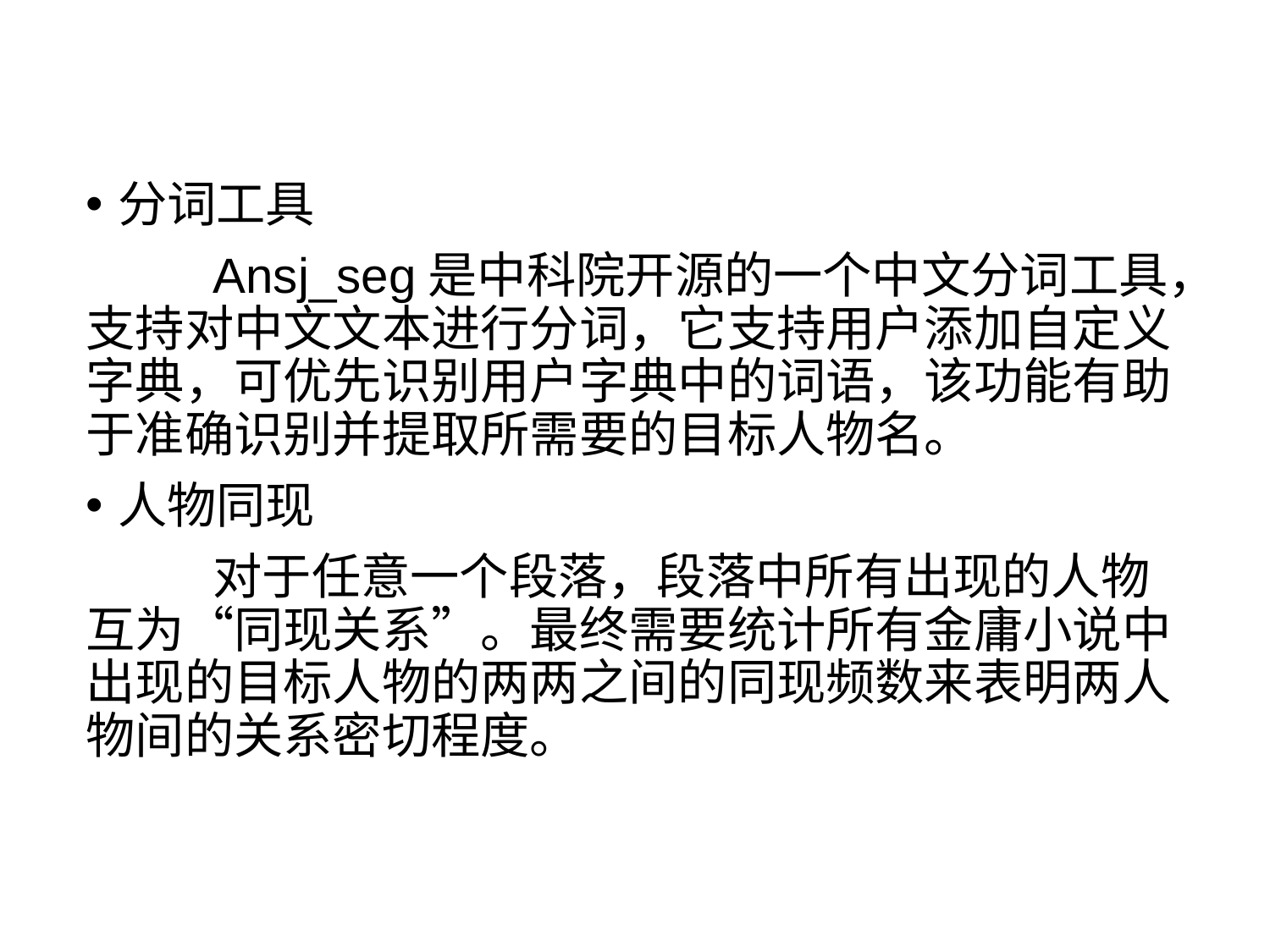

分词工具
	Ansj_seg是中科院开源的一个中文分词工具，支持对中文文本进行分词，它支持用户添加自定义字典，可优先识别用户字典中的词语，该功能有助于准确识别并提取所需要的目标人物名。
人物同现
	对于任意一个段落，段落中所有出现的人物互为“同现关系”。最终需要统计所有金庸小说中出现的目标人物的两两之间的同现频数来表明两人物间的关系密切程度。